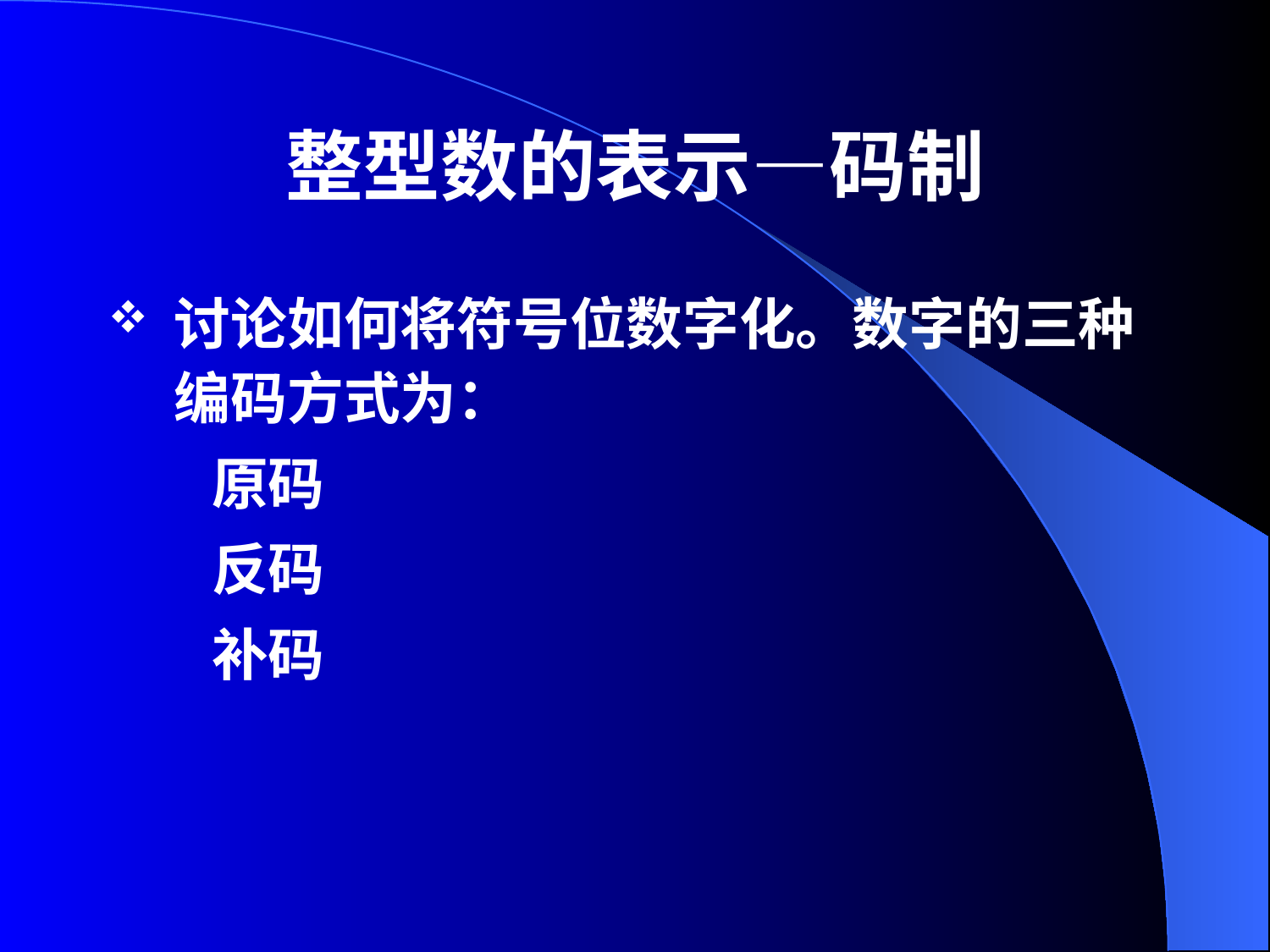

# 整型数的表示—码制
讨论如何将符号位数字化。数字的三种编码方式为：
       原码
       反码
       补码